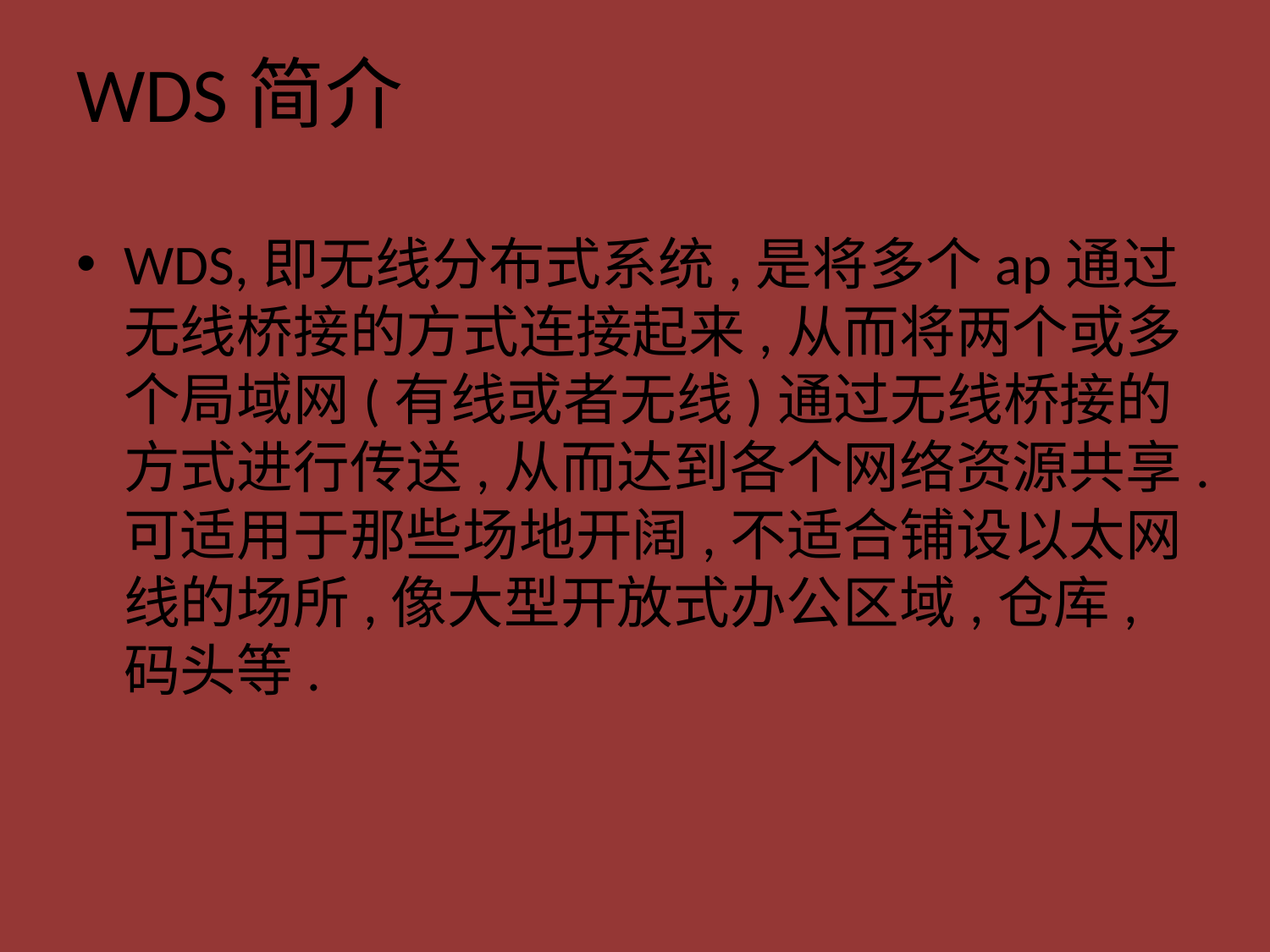

# WDS简介
WDS,即无线分布式系统,是将多个ap通过无线桥接的方式连接起来,从而将两个或多个局域网(有线或者无线)通过无线桥接的方式进行传送,从而达到各个网络资源共享.可适用于那些场地开阔,不适合铺设以太网线的场所,像大型开放式办公区域,仓库,码头等.